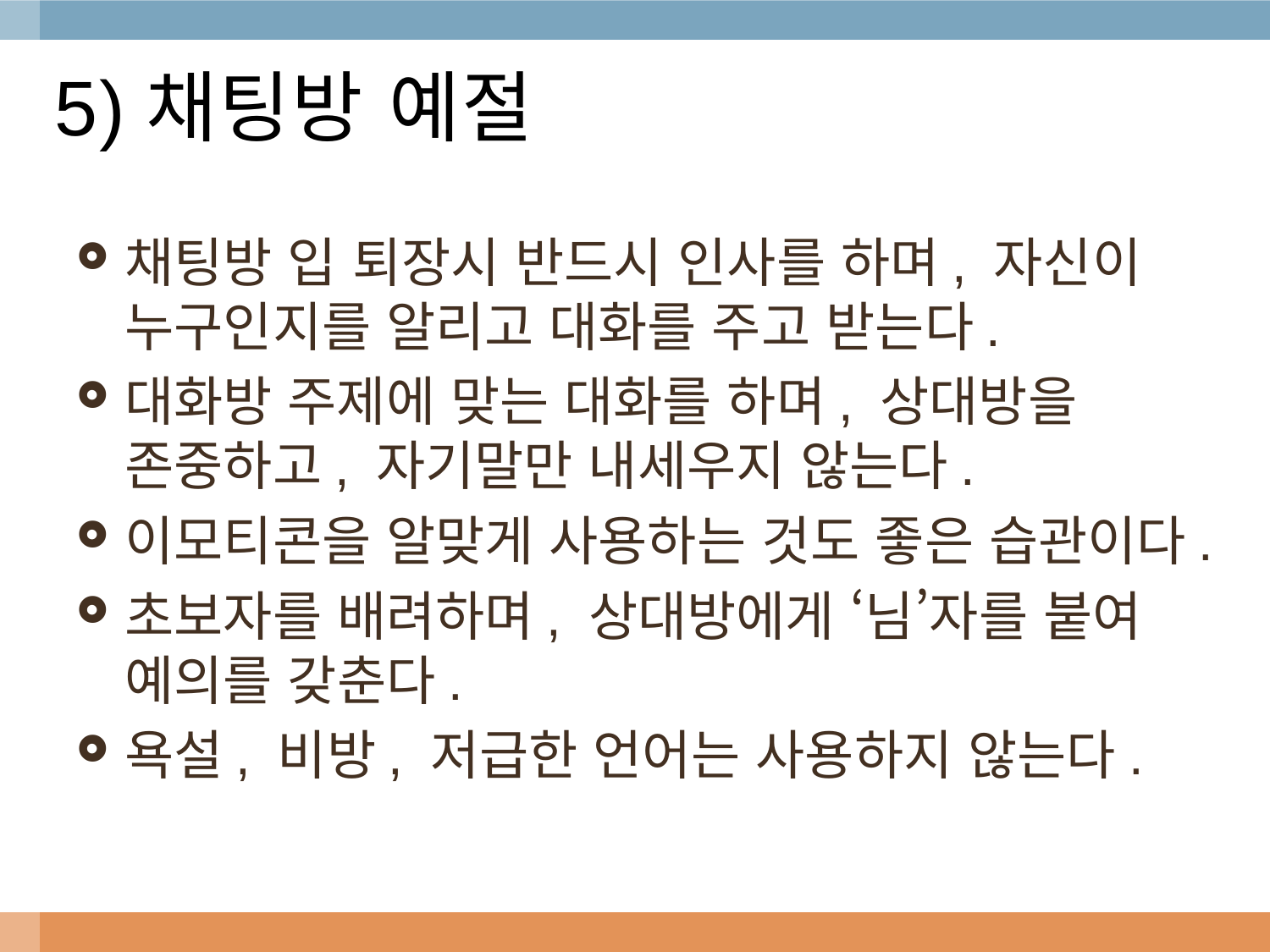

# 5)채팅방 예절
채팅방 입 퇴장시 반드시 인사를 하며, 자신이 누구인지를 알리고 대화를 주고 받는다.
대화방 주제에 맞는 대화를 하며, 상대방을 존중하고, 자기말만 내세우지 않는다.
이모티콘을 알맞게 사용하는 것도 좋은 습관이다.
초보자를 배려하며, 상대방에게 ‘님’자를 붙여 예의를 갖춘다.
욕설, 비방, 저급한 언어는 사용하지 않는다.